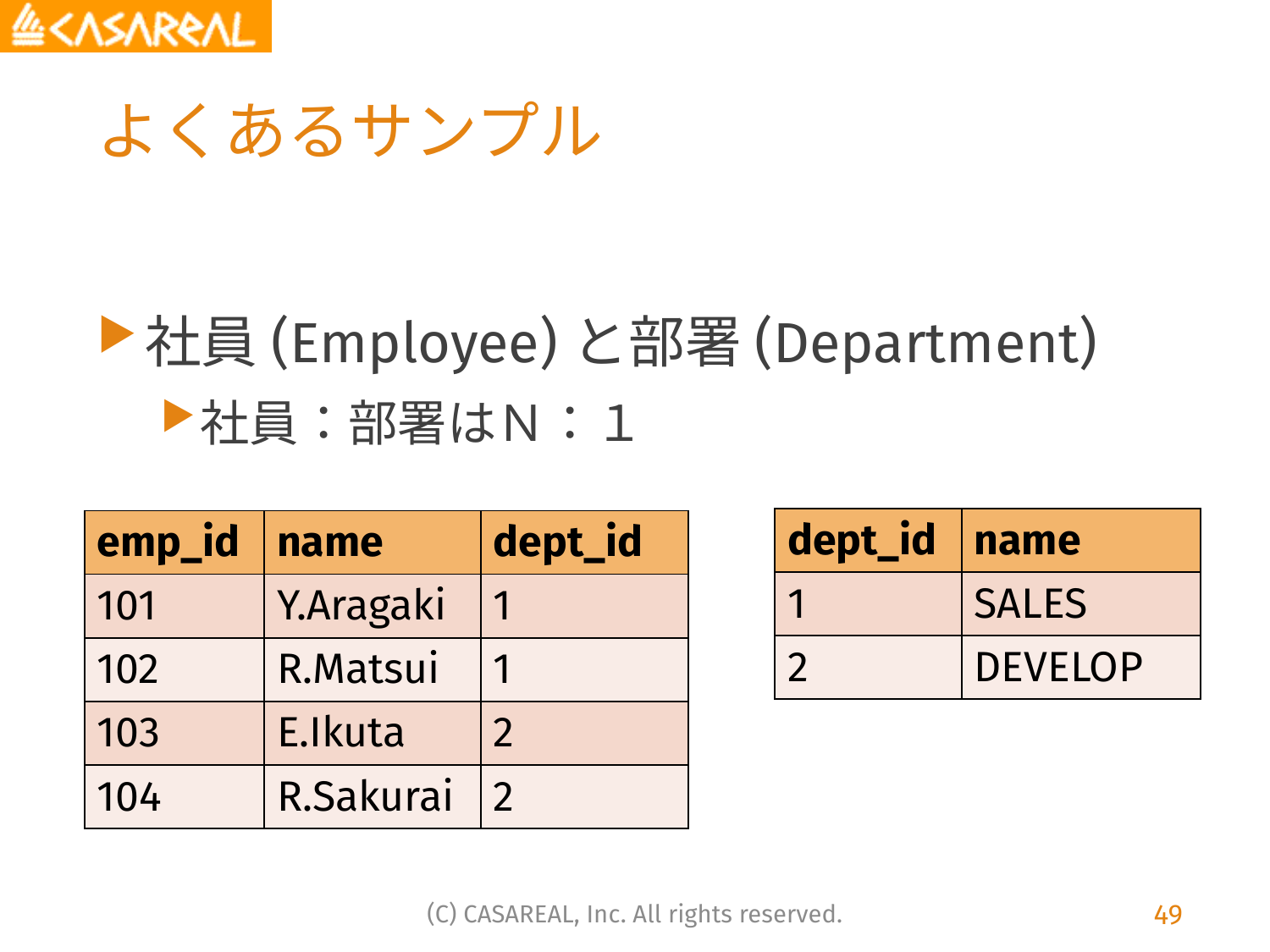

# よくあるサンプル
社員(Employee)と部署(Department)
社員：部署はＮ：１
| dept\_id | name |
| --- | --- |
| 1 | SALES |
| 2 | DEVELOP |
| emp\_id | name | dept\_id |
| --- | --- | --- |
| 101 | Y.Aragaki | 1 |
| 102 | R.Matsui | 1 |
| 103 | E.Ikuta | 2 |
| 104 | R.Sakurai | 2 |
(C) CASAREAL, Inc. All rights reserved.
49